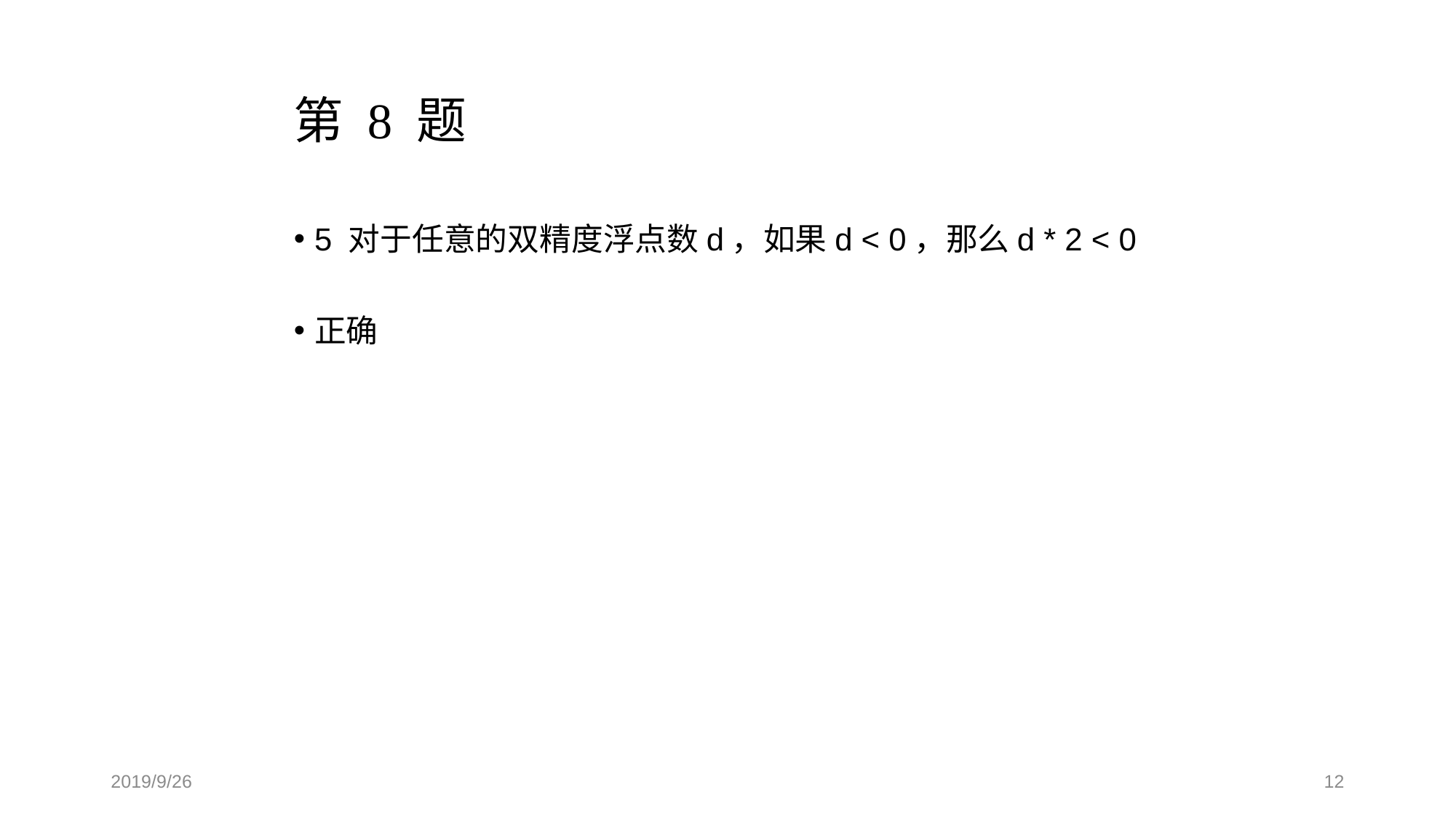

第 8 题
5 对于任意的双精度浮点数d，如果d < 0，那么d * 2 < 0

正确
2019/9/26
12